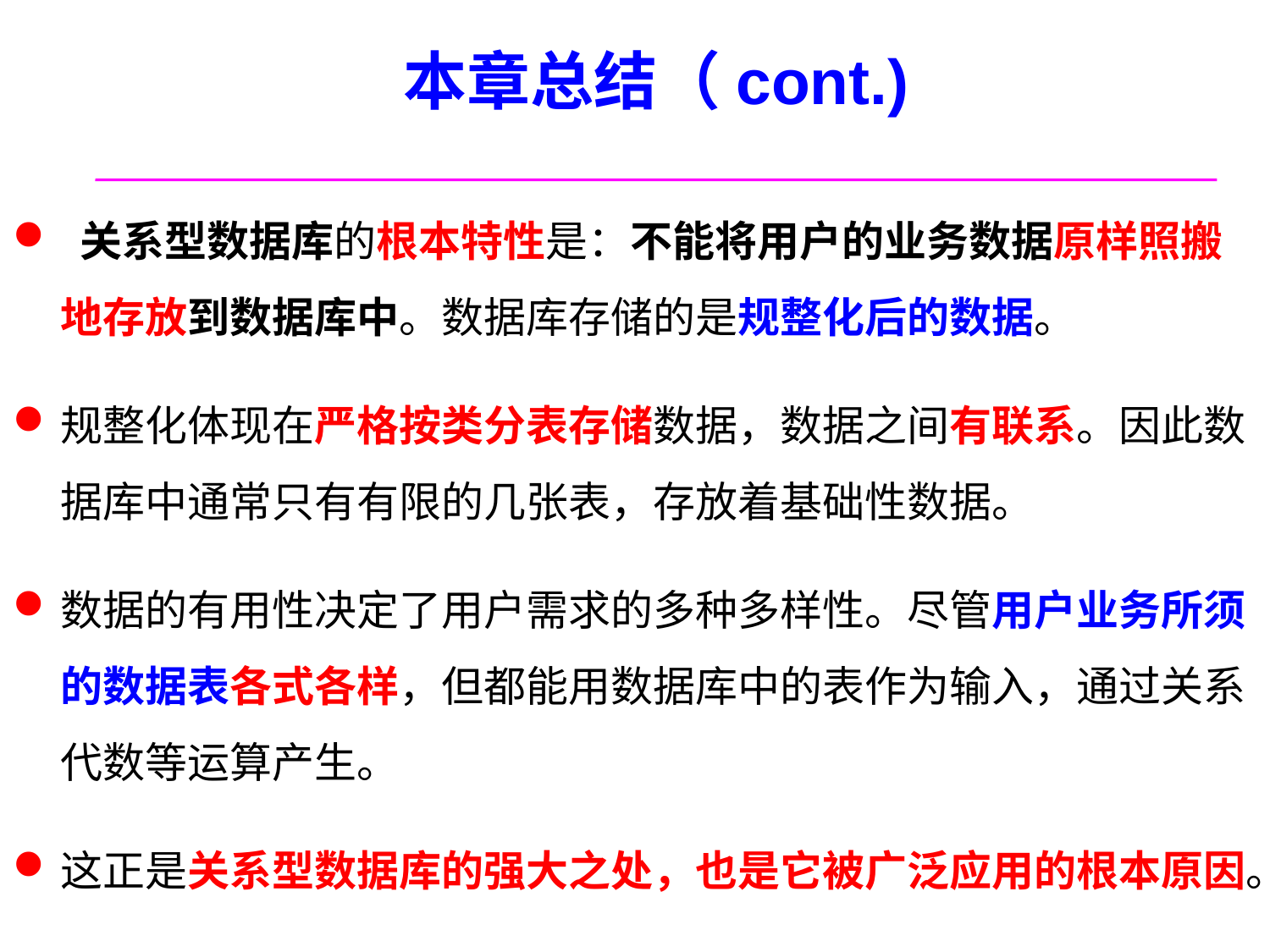

# 本章总结（cont.)
 关系型数据库的根本特性是：不能将用户的业务数据原样照搬地存放到数据库中。数据库存储的是规整化后的数据。
规整化体现在严格按类分表存储数据，数据之间有联系。因此数据库中通常只有有限的几张表，存放着基础性数据。
数据的有用性决定了用户需求的多种多样性。尽管用户业务所须的数据表各式各样，但都能用数据库中的表作为输入，通过关系代数等运算产生。
这正是关系型数据库的强大之处，也是它被广泛应用的根本原因。